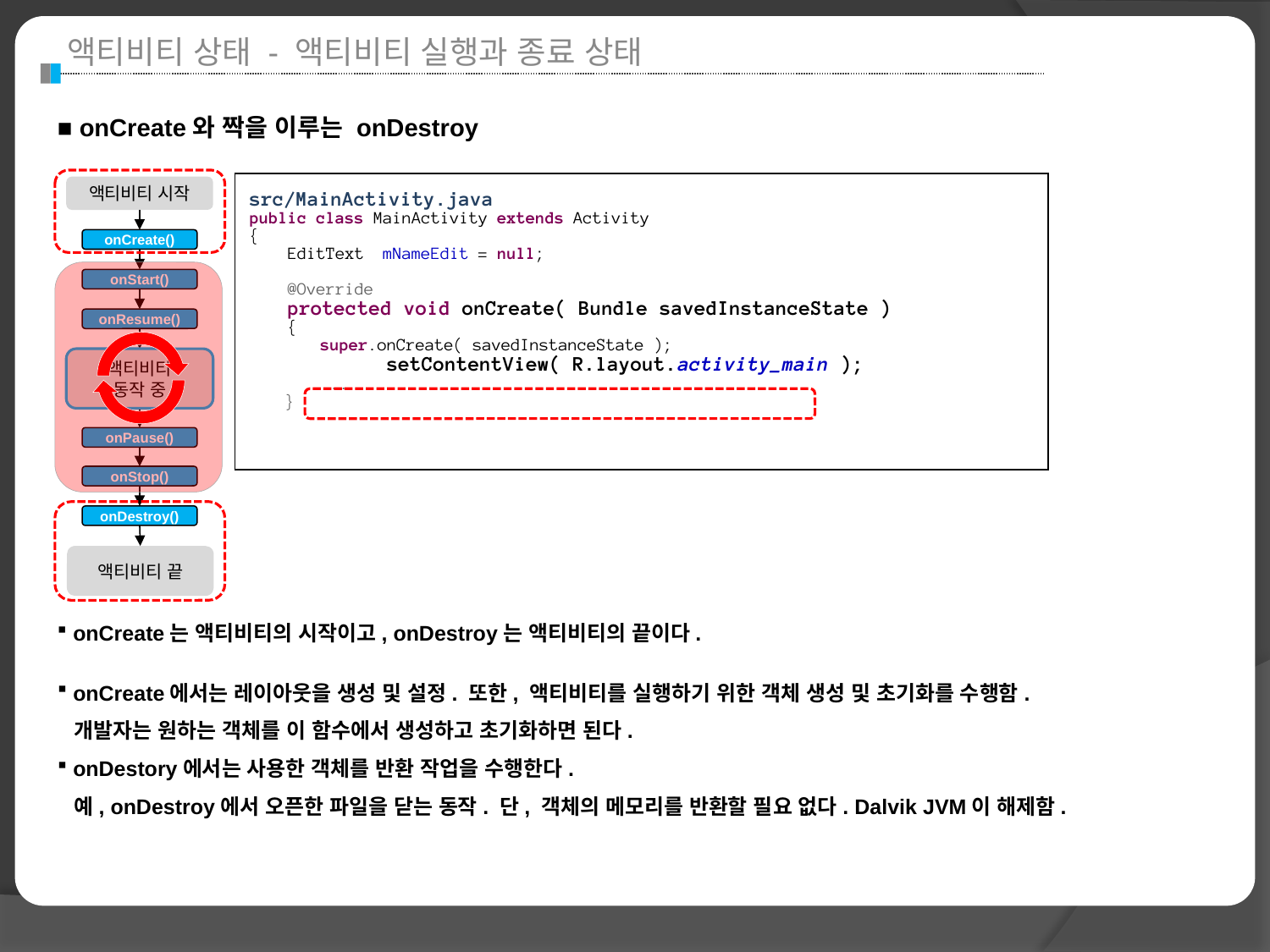

액티비티 상태 - 액티비티 실행과 종료 상태

■ onCreate와 짝을 이루는 onDestroy

| src/MainActivity.java public class MainActivity extends Activity { EditText mNameEdit = null; @Override protected void onCreate( Bundle savedInstanceState ) { super.onCreate( savedInstanceState ); setContentView( R.layout.activity\_main ); ... } |
| --- |
액티비티 시작
onCreate()
onStart()
onResume()
액티비티
동작 중
onPause()
onStop()
onDestroy()
액티비티 끝

 onCreate는 액티비티의 시작이고, onDestroy는 액티비티의 끝이다.
 onCreate에서는 레이아웃을 생성 및 설정. 또한, 액티비티를 실행하기 위한 객체 생성 및 초기화를 수행함.
  개발자는 원하는 객체를 이 함수에서 생성하고 초기화하면 된다.
 onDestory에서는 사용한 객체를 반환 작업을 수행한다.
  예, onDestroy에서 오픈한 파일을 닫는 동작. 단, 객체의 메모리를 반환할 필요 없다. Dalvik JVM이 해제함.